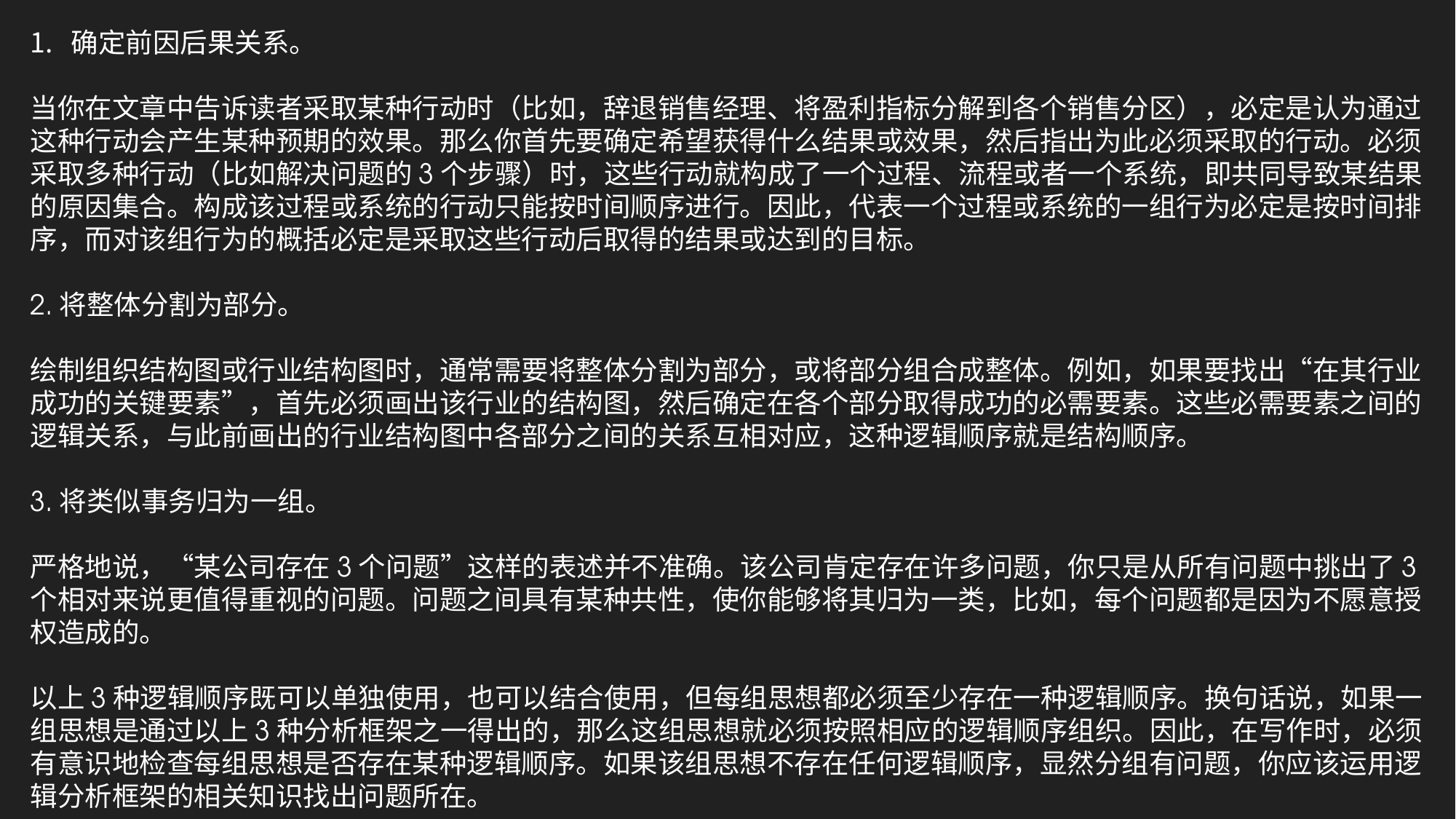

确定前因后果关系。

当你在文章中告诉读者采取某种行动时（比如，辞退销售经理、将盈利指标分解到各个销售分区），必定是认为通过这种行动会产生某种预期的效果。那么你首先要确定希望获得什么结果或效果，然后指出为此必须采取的行动。必须采取多种行动（比如解决问题的3个步骤）时，这些行动就构成了一个过程、流程或者一个系统，即共同导致某结果的原因集合。构成该过程或系统的行动只能按时间顺序进行。因此，代表一个过程或系统的一组行为必定是按时间排序，而对该组行为的概括必定是采取这些行动后取得的结果或达到的目标。

2.将整体分割为部分。

绘制组织结构图或行业结构图时，通常需要将整体分割为部分，或将部分组合成整体。例如，如果要找出“在其行业成功的关键要素”，首先必须画出该行业的结构图，然后确定在各个部分取得成功的必需要素。这些必需要素之间的逻辑关系，与此前画出的行业结构图中各部分之间的关系互相对应，这种逻辑顺序就是结构顺序。

3.将类似事务归为一组。

严格地说，“某公司存在3个问题”这样的表述并不准确。该公司肯定存在许多问题，你只是从所有问题中挑出了3个相对来说更值得重视的问题。问题之间具有某种共性，使你能够将其归为一类，比如，每个问题都是因为不愿意授权造成的。

以上3种逻辑顺序既可以单独使用，也可以结合使用，但每组思想都必须至少存在一种逻辑顺序。换句话说，如果一组思想是通过以上3种分析框架之一得出的，那么这组思想就必须按照相应的逻辑顺序组织。因此，在写作时，必须有意识地检查每组思想是否存在某种逻辑顺序。如果该组思想不存在任何逻辑顺序，显然分组有问题，你应该运用逻辑分析框架的相关知识找出问题所在。